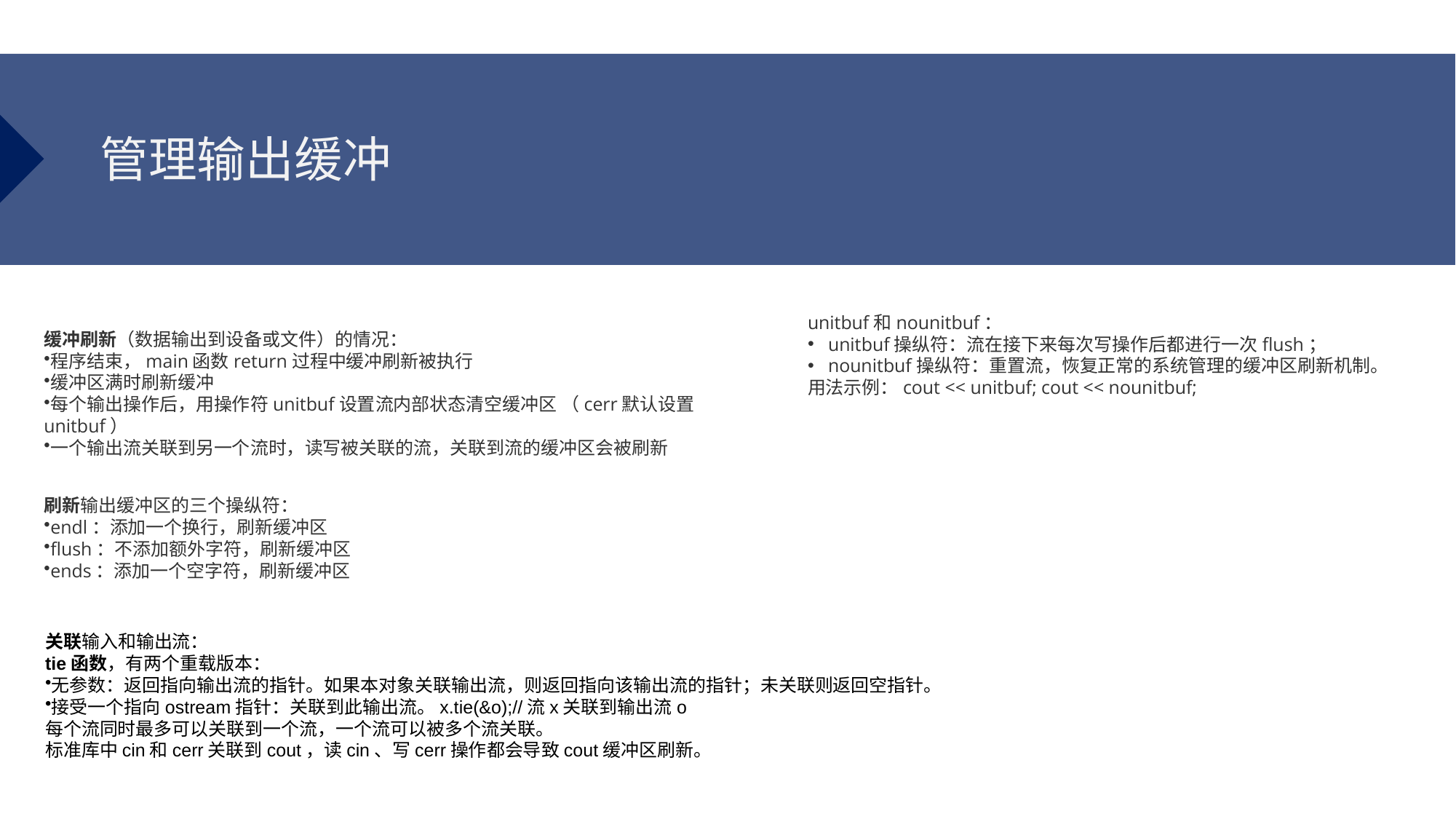

管理输出缓冲

unitbuf和nounitbuf：
unitbuf操纵符：流在接下来每次写操作后都进行一次flush；
nounitbuf操纵符：重置流，恢复正常的系统管理的缓冲区刷新机制。
用法示例：cout << unitbuf; cout << nounitbuf;

缓冲刷新（数据输出到设备或文件）的情况：
程序结束，main函数return过程中缓冲刷新被执行
缓冲区满时刷新缓冲
每个输出操作后，用操作符unitbuf设置流内部状态清空缓冲区 （cerr默认设置unitbuf）
一个输出流关联到另一个流时，读写被关联的流，关联到流的缓冲区会被刷新

刷新输出缓冲区的三个操纵符：
endl：添加一个换行，刷新缓冲区
flush：不添加额外字符，刷新缓冲区
ends：添加一个空字符，刷新缓冲区

关联输入和输出流：
tie函数，有两个重载版本：
无参数：返回指向输出流的指针。如果本对象关联输出流，则返回指向该输出流的指针；未关联则返回空指针。
接受一个指向ostream指针：关联到此输出流。x.tie(&o);//流x关联到输出流o
每个流同时最多可以关联到一个流，一个流可以被多个流关联。
标准库中cin和cerr关联到cout，读cin、写cerr操作都会导致cout缓冲区刷新。